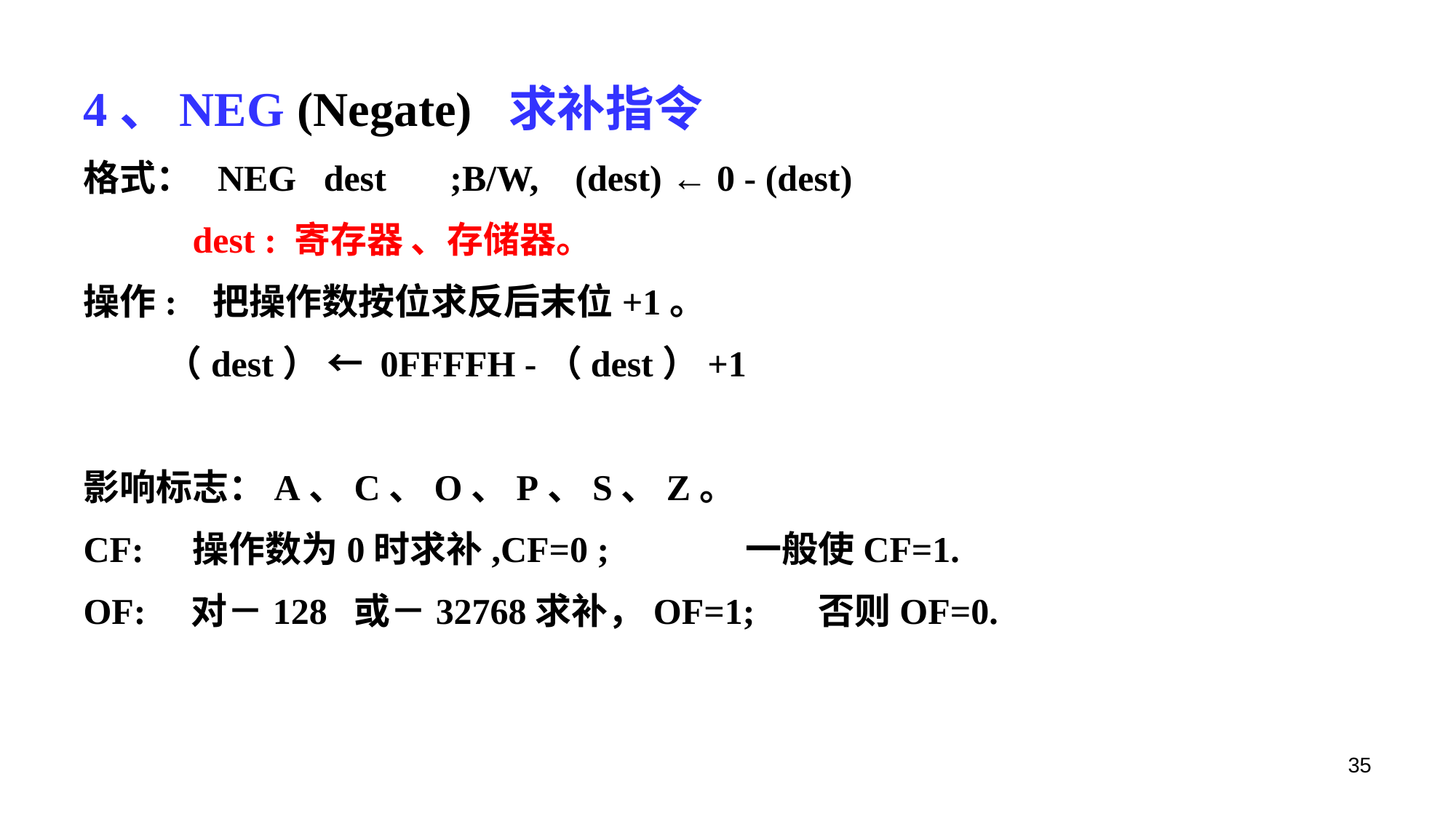

4、NEG (Negate)  求补指令
格式：  NEG   dest       ;B/W,    (dest) ← 0 - (dest)
	dest : 寄存器	、存储器。
操作:   把操作数按位求反后末位+1。
         （dest） ← 0FFFFH -（dest）+1

影响标志：A、C、O、P、S、Z。
CF:	操作数为0时求补,CF=0 ;              一般使CF=1.
OF:    对－128  或－32768求补，OF=1;      否则OF=0.

35